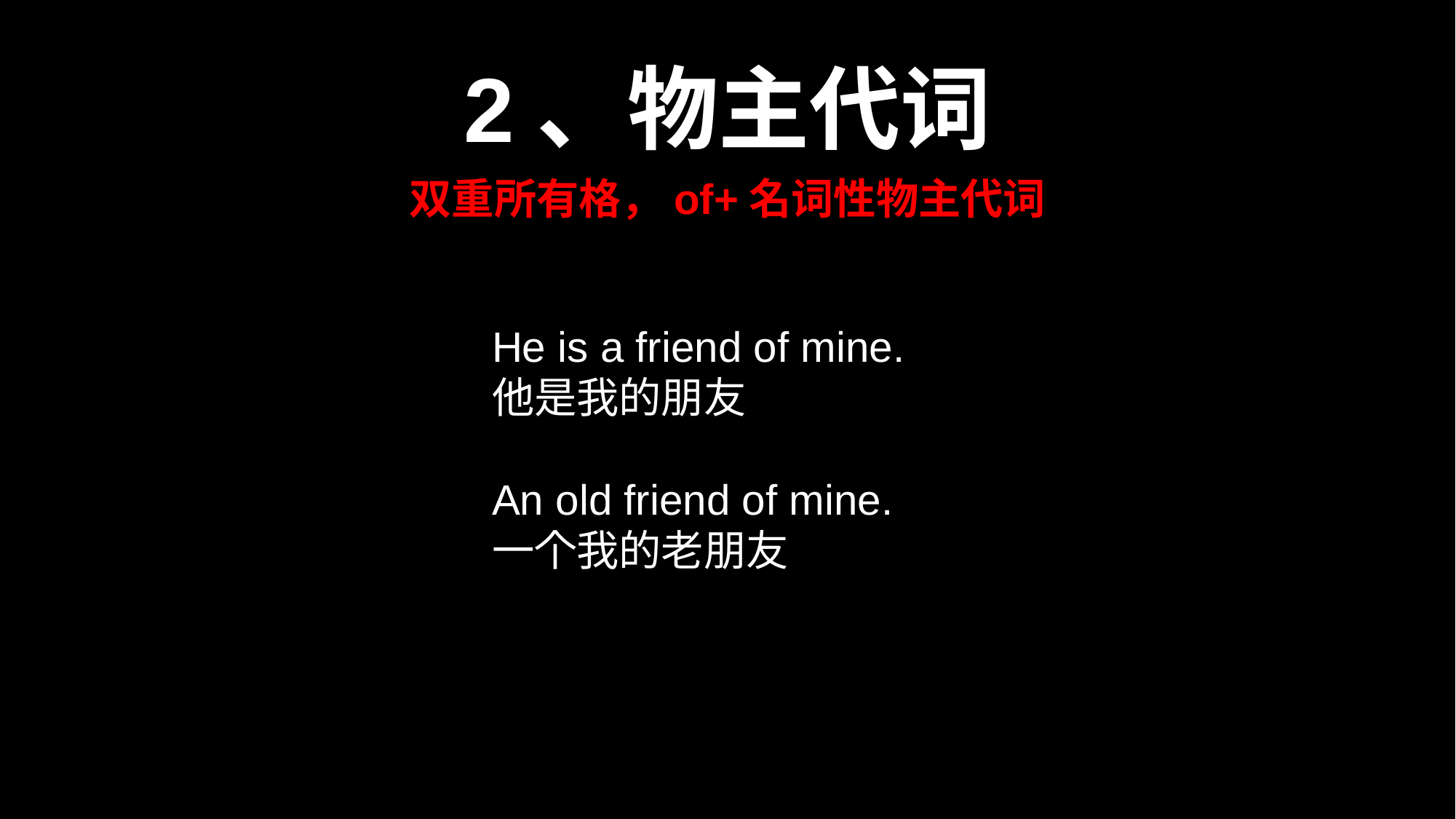

2、物主代词
双重所有格，of+名词性物主代词
He is a friend of mine.
他是我的朋友

An old friend of mine.
一个我的老朋友